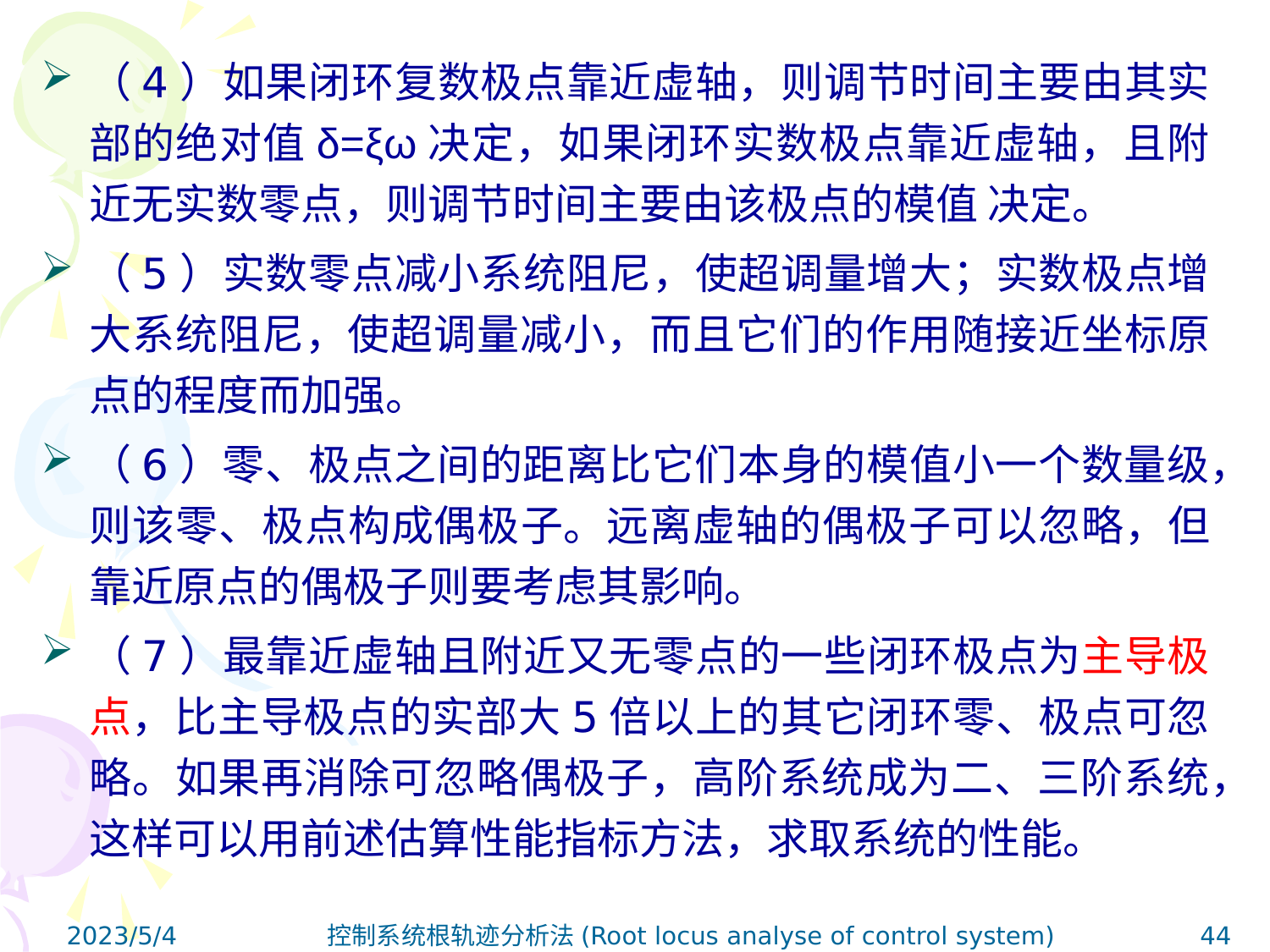

（4）如果闭环复数极点靠近虚轴，则调节时间主要由其实部的绝对值δ=ξω决定，如果闭环实数极点靠近虚轴，且附近无实数零点，则调节时间主要由该极点的模值 决定。
（5）实数零点减小系统阻尼，使超调量增大；实数极点增大系统阻尼，使超调量减小，而且它们的作用随接近坐标原点的程度而加强。
（6）零、极点之间的距离比它们本身的模值小一个数量级，则该零、极点构成偶极子。远离虚轴的偶极子可以忽略，但靠近原点的偶极子则要考虑其影响。
（7）最靠近虚轴且附近又无零点的一些闭环极点为主导极点，比主导极点的实部大5倍以上的其它闭环零、极点可忽略。如果再消除可忽略偶极子，高阶系统成为二、三阶系统，这样可以用前述估算性能指标方法，求取系统的性能。
2023/5/4
控制系统根轨迹分析法(Root locus analyse of control system)
44